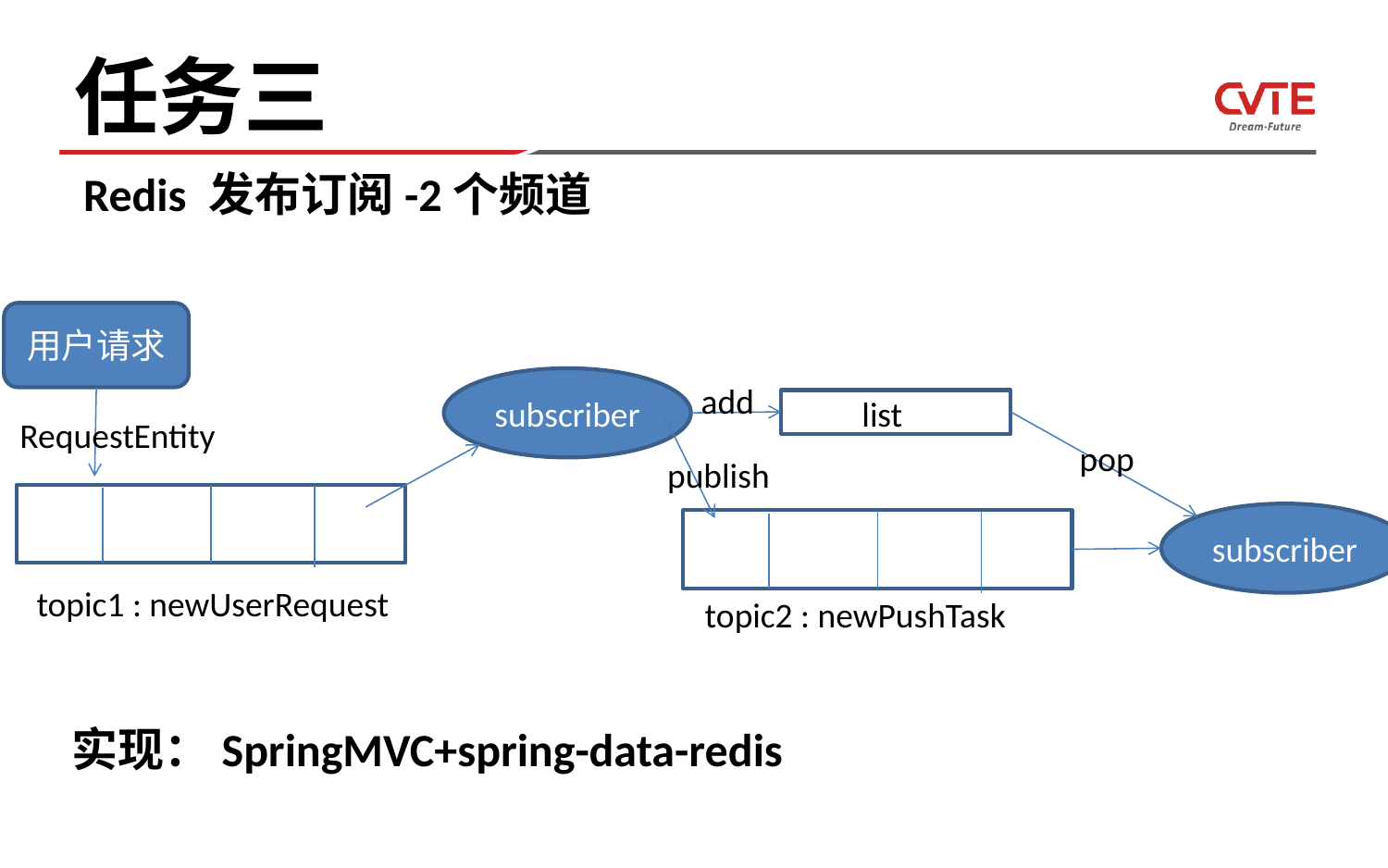

# 任务三
Redis 发布订阅-2个频道

用户请求
subscriber
add
list

RequestEntity
pop
publish

subscriber

topic1 : newUserRequest
topic2 : newPushTask
实现：SpringMVC+spring-data-redis